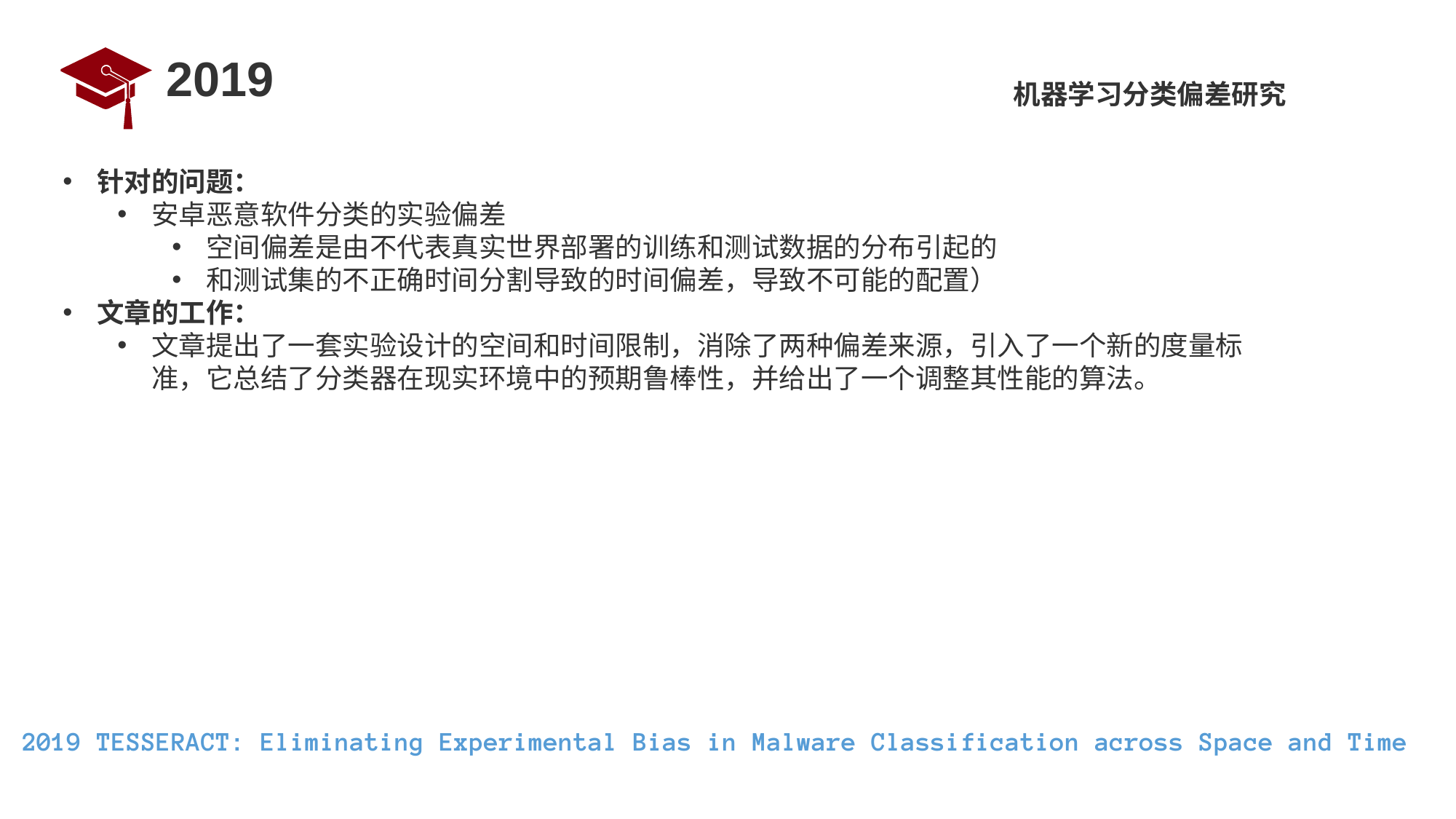

# 2019
机器学习分类偏差研究
针对的问题：
安卓恶意软件分类的实验偏差
空间偏差是由不代表真实世界部署的训练和测试数据的分布引起的
和测试集的不正确时间分割导致的时间偏差，导致不可能的配置）
文章的工作：
文章提出了一套实验设计的空间和时间限制，消除了两种偏差来源，引入了一个新的度量标准，它总结了分类器在现实环境中的预期鲁棒性，并给出了一个调整其性能的算法。
2019 TESSERACT: Eliminating Experimental Bias in Malware Classification across Space and Time